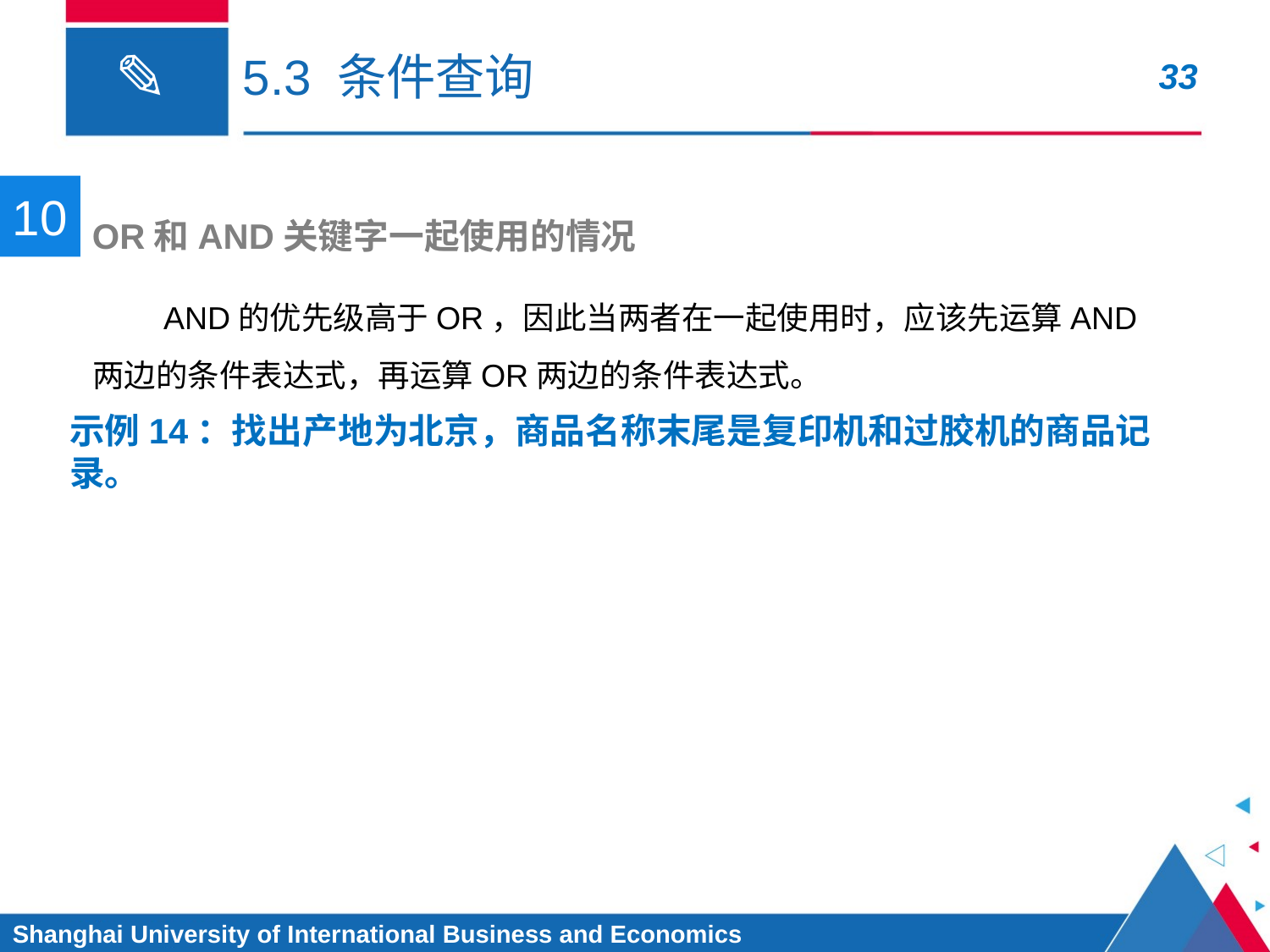

# 5.3 条件查询

10
OR和AND关键字一起使用的情况
        AND的优先级高于OR，因此当两者在一起使用时，应该先运算AND两边的条件表达式，再运算OR两边的条件表达式。
示例14：找出产地为北京，商品名称末尾是复印机和过胶机的商品记录。